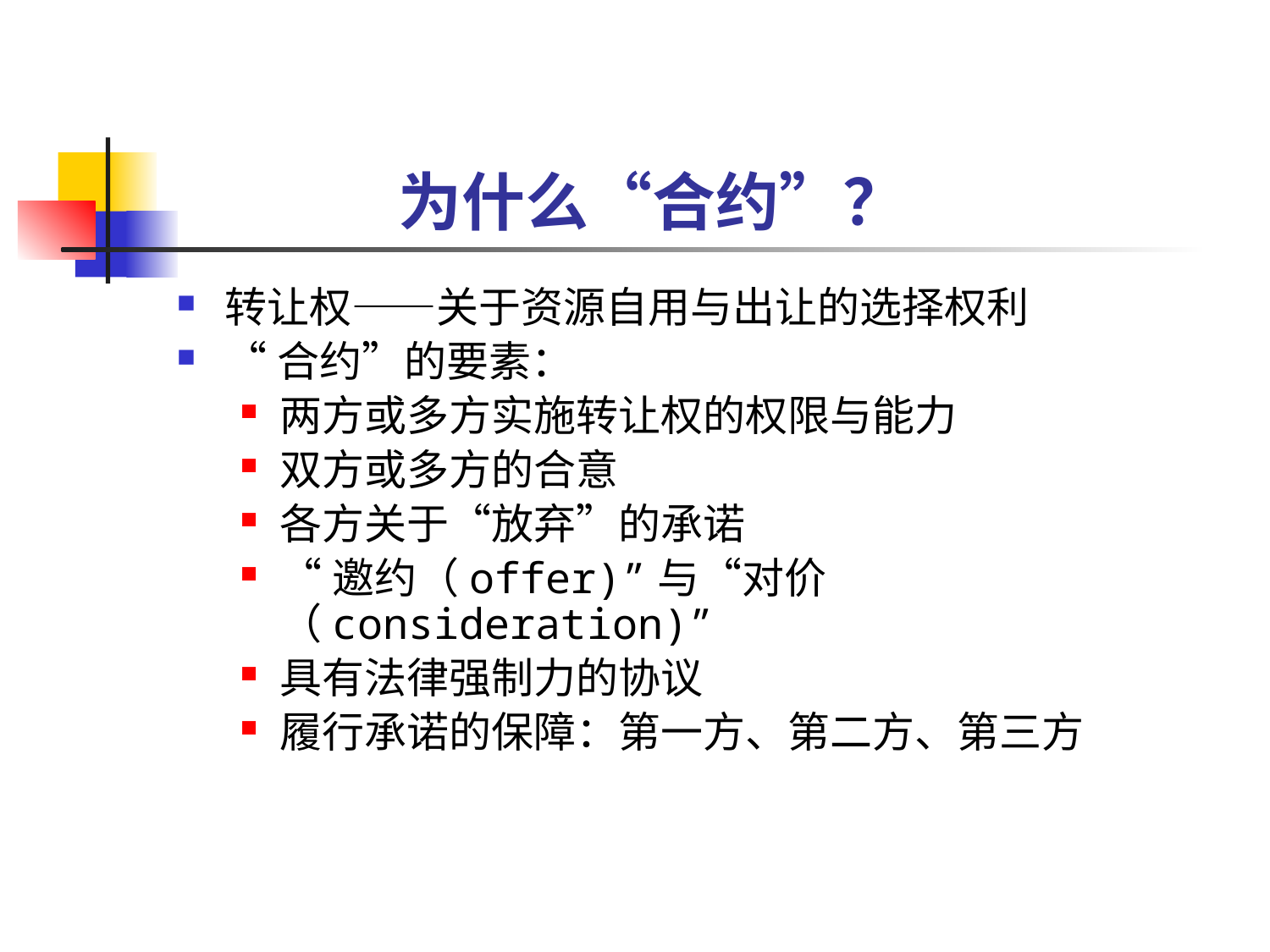

# 为什么“合约”？
转让权——关于资源自用与出让的选择权利
“合约”的要素：
两方或多方实施转让权的权限与能力
双方或多方的合意
各方关于“放弃”的承诺
“邀约（offer)”与“对价（consideration)”
具有法律强制力的协议
履行承诺的保障：第一方、第二方、第三方